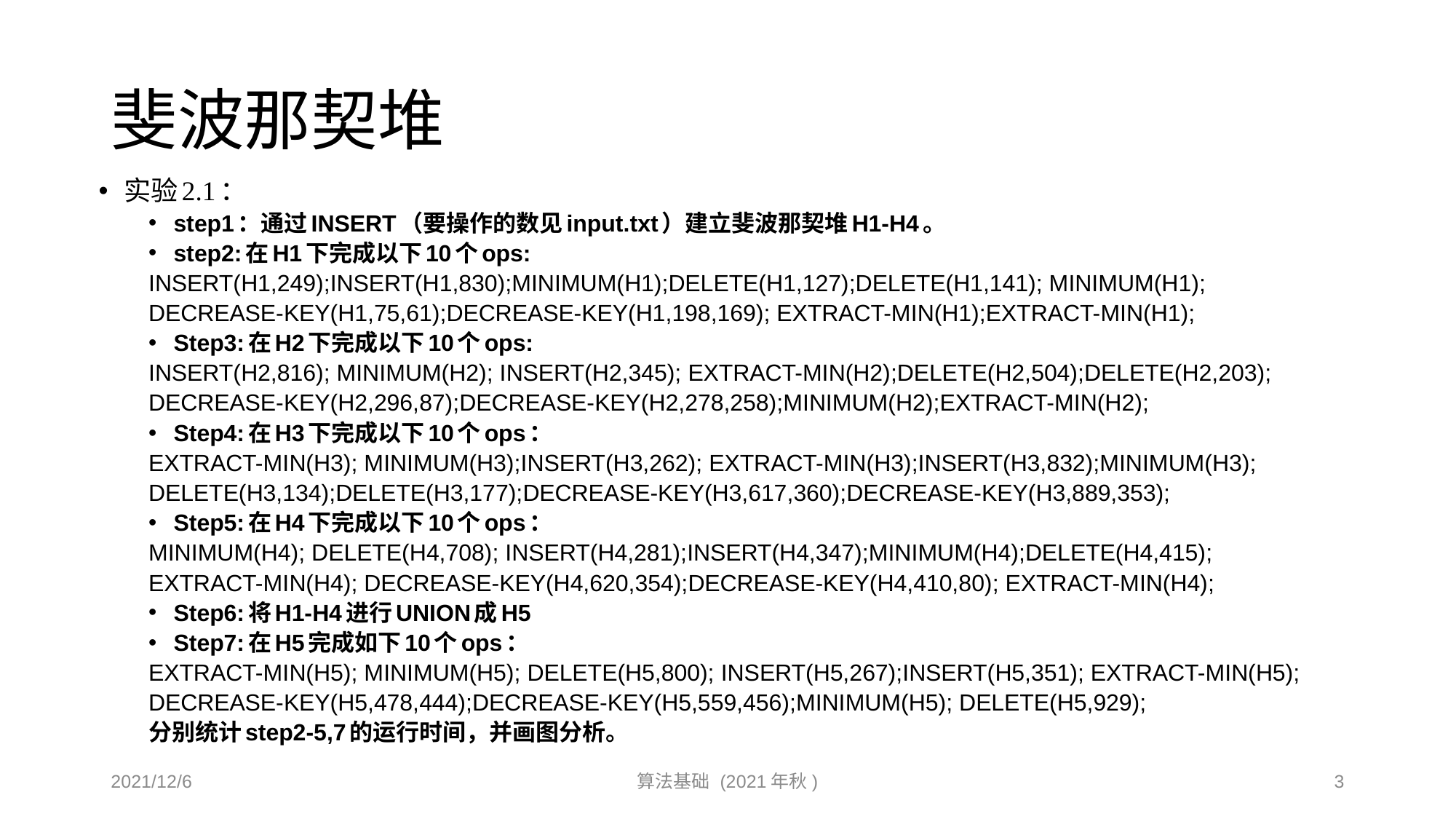

# 斐波那契堆
实验2.1：
step1：通过INSERT（要操作的数见input.txt）建立斐波那契堆H1-H4。
step2:在H1下完成以下10个ops:
INSERT(H1,249);INSERT(H1,830);MINIMUM(H1);DELETE(H1,127);DELETE(H1,141); MINIMUM(H1);
DECREASE-KEY(H1,75,61);DECREASE-KEY(H1,198,169); EXTRACT-MIN(H1);EXTRACT-MIN(H1);
Step3:在H2下完成以下10个ops:
INSERT(H2,816); MINIMUM(H2); INSERT(H2,345); EXTRACT-MIN(H2);DELETE(H2,504);DELETE(H2,203);
DECREASE-KEY(H2,296,87);DECREASE-KEY(H2,278,258);MINIMUM(H2);EXTRACT-MIN(H2);
Step4:在H3下完成以下10个ops：
EXTRACT-MIN(H3); MINIMUM(H3);INSERT(H3,262); EXTRACT-MIN(H3);INSERT(H3,832);MINIMUM(H3);
DELETE(H3,134);DELETE(H3,177);DECREASE-KEY(H3,617,360);DECREASE-KEY(H3,889,353);
Step5:在H4下完成以下10个ops：
MINIMUM(H4); DELETE(H4,708); INSERT(H4,281);INSERT(H4,347);MINIMUM(H4);DELETE(H4,415);
EXTRACT-MIN(H4); DECREASE-KEY(H4,620,354);DECREASE-KEY(H4,410,80); EXTRACT-MIN(H4);
Step6:将H1-H4进行UNION成H5
Step7:在H5完成如下10个ops：
EXTRACT-MIN(H5); MINIMUM(H5); DELETE(H5,800); INSERT(H5,267);INSERT(H5,351); EXTRACT-MIN(H5);
DECREASE-KEY(H5,478,444);DECREASE-KEY(H5,559,456);MINIMUM(H5); DELETE(H5,929);
分别统计step2-5,7的运行时间，并画图分析。

2021/12/6
算法基础 (2021年秋)
3